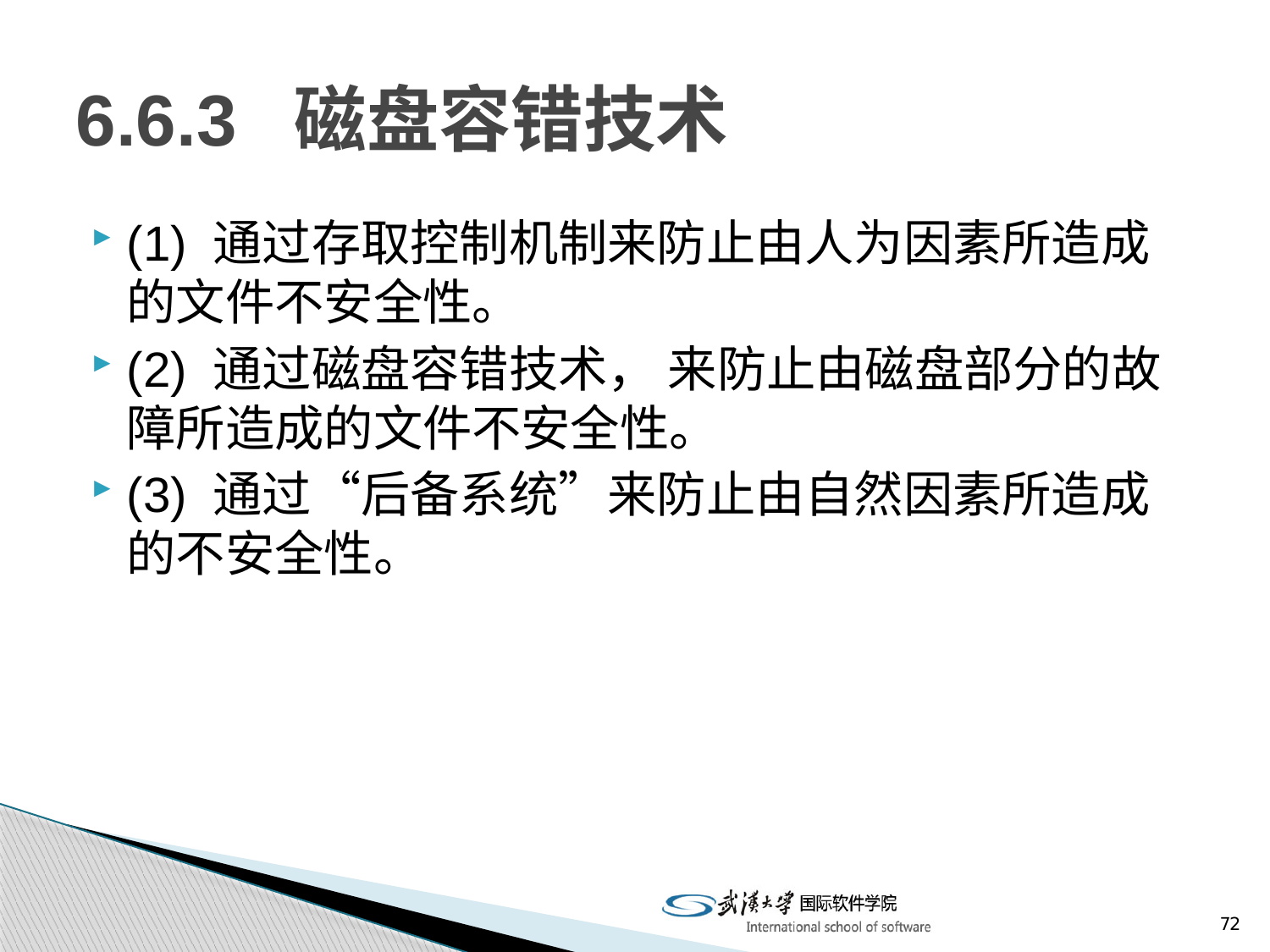

# 6.6.3  磁盘容错技术
(1) 通过存取控制机制来防止由人为因素所造成的文件不安全性。
(2) 通过磁盘容错技术， 来防止由磁盘部分的故障所造成的文件不安全性。
(3) 通过“后备系统”来防止由自然因素所造成的不安全性。
72